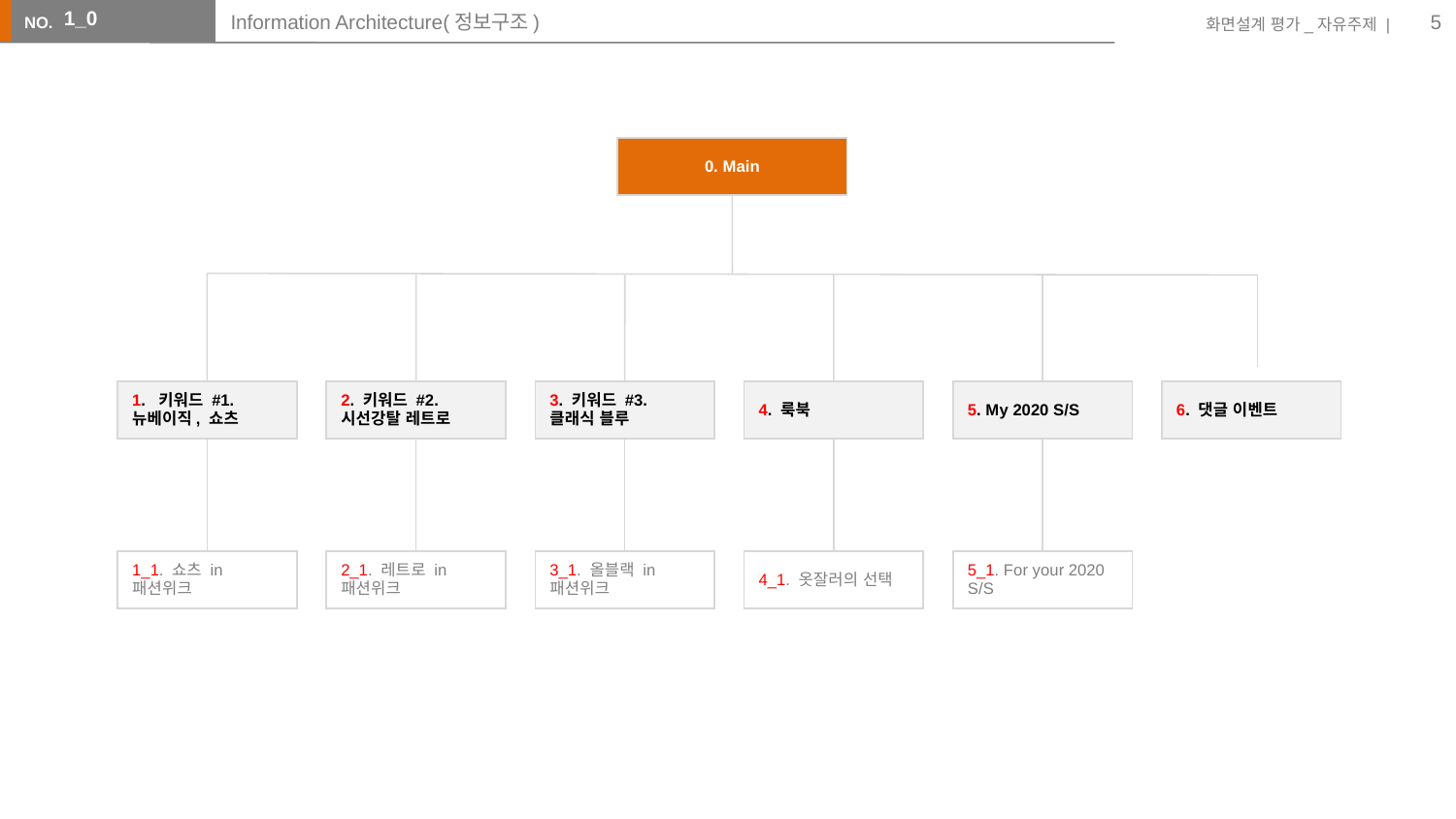

5
1_0
# Information Architecture(정보구조)
| 0. Main |
| --- |
| 1. 키워드 #1. 뉴베이직, 쇼츠 |
| --- |
| 2. 키워드 #2. 시선강탈 레트로 |
| --- |
| 3. 키워드 #3. 클래식 블루 |
| --- |
| 4. 룩북 |
| --- |
| 5. My 2020 S/S |
| --- |
| 6. 댓글 이벤트 |
| --- |
| 1\_1. 쇼츠 in 패션위크 |
| --- |
| 2\_1. 레트로 in 패션위크 |
| --- |
| 3\_1. 올블랙 in 패션위크 |
| --- |
| 4\_1. 옷잘러의 선택 |
| --- |
| 5\_1. For your 2020 S/S |
| --- |